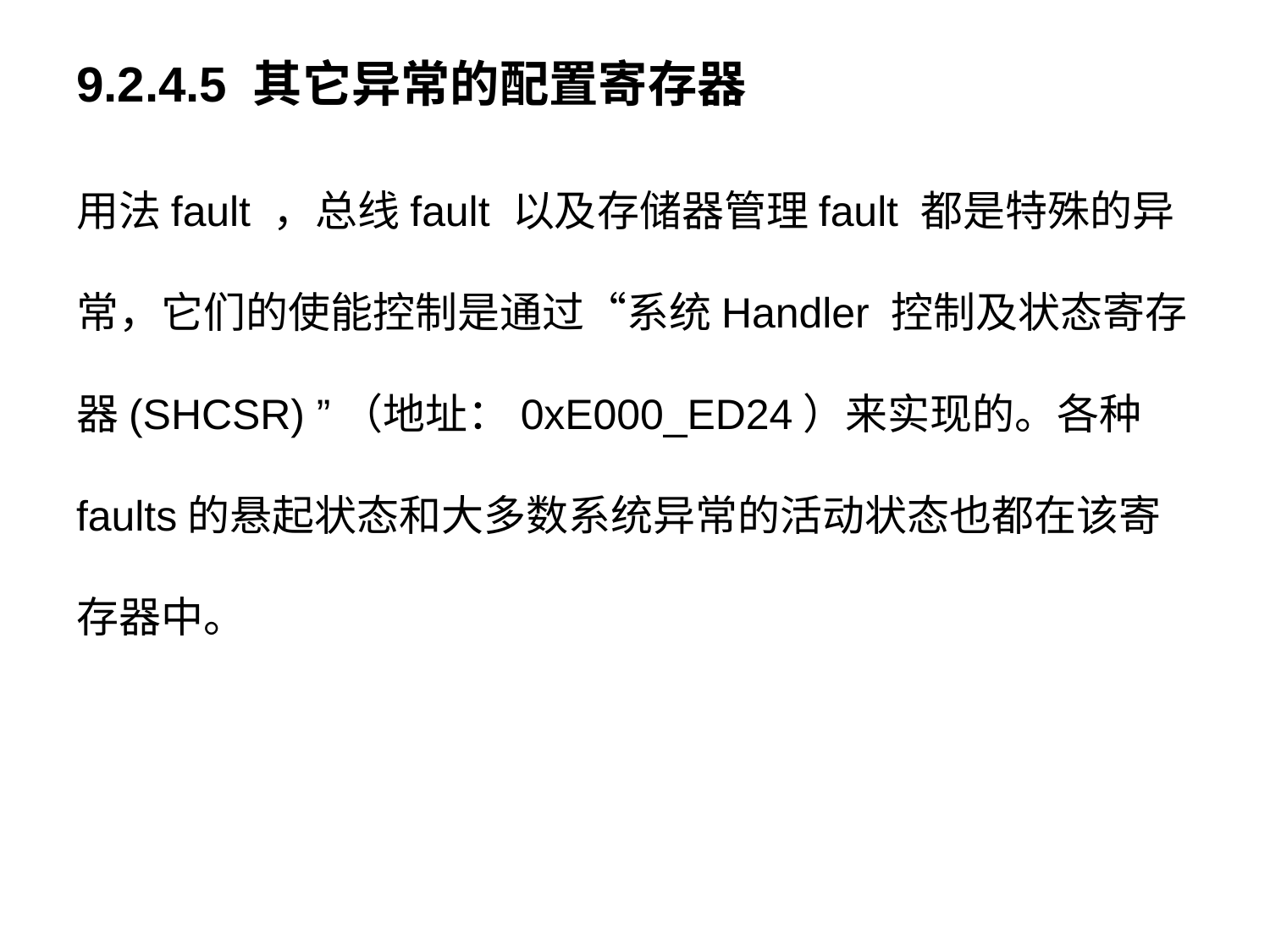

9.2.4.5 其它异常的配置寄存器
用法fault ，总线fault 以及存储器管理fault 都是特殊的异常，它们的使能控制是通过“系统Handler 控制及状态寄存器(SHCSR) ”（地址：0xE000_ED24）来实现的。各种faults的悬起状态和大多数系统异常的活动状态也都在该寄存器中。